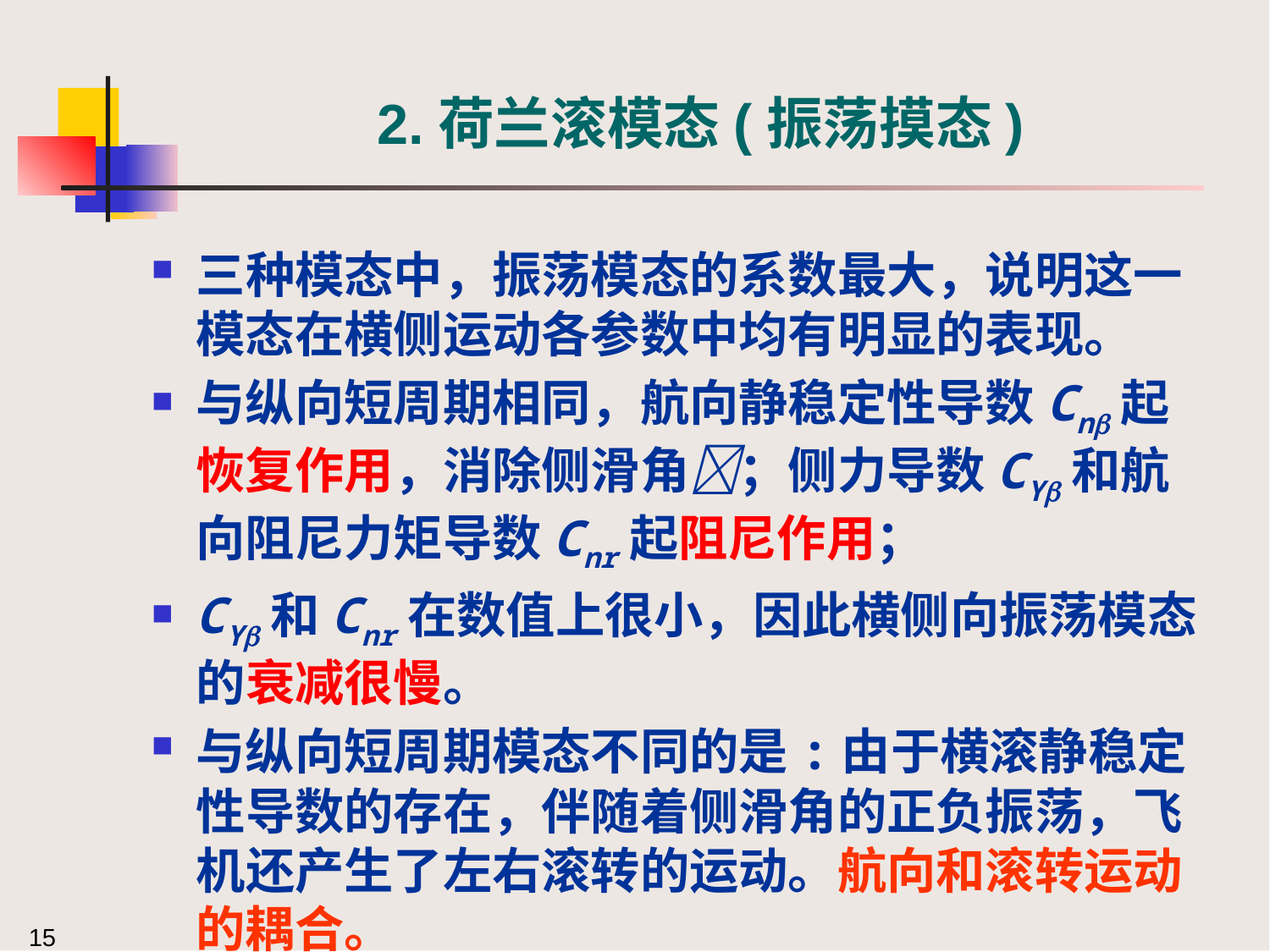

2.荷兰滚模态(振荡摸态)
三种模态中，振荡模态的系数最大，说明这一模态在横侧运动各参数中均有明显的表现。
与纵向短周期相同，航向静稳定性导数Cnβ起恢复作用，消除侧滑角β；侧力导数CYβ和航向阻尼力矩导数Cnr起阻尼作用；
CYβ和Cnr在数值上很小，因此横侧向振荡模态的衰减很慢。
与纵向短周期模态不同的是:由于横滚静稳定性导数的存在，伴随着侧滑角的正负振荡，飞机还产生了左右滚转的运动。航向和滚转运动的耦合。